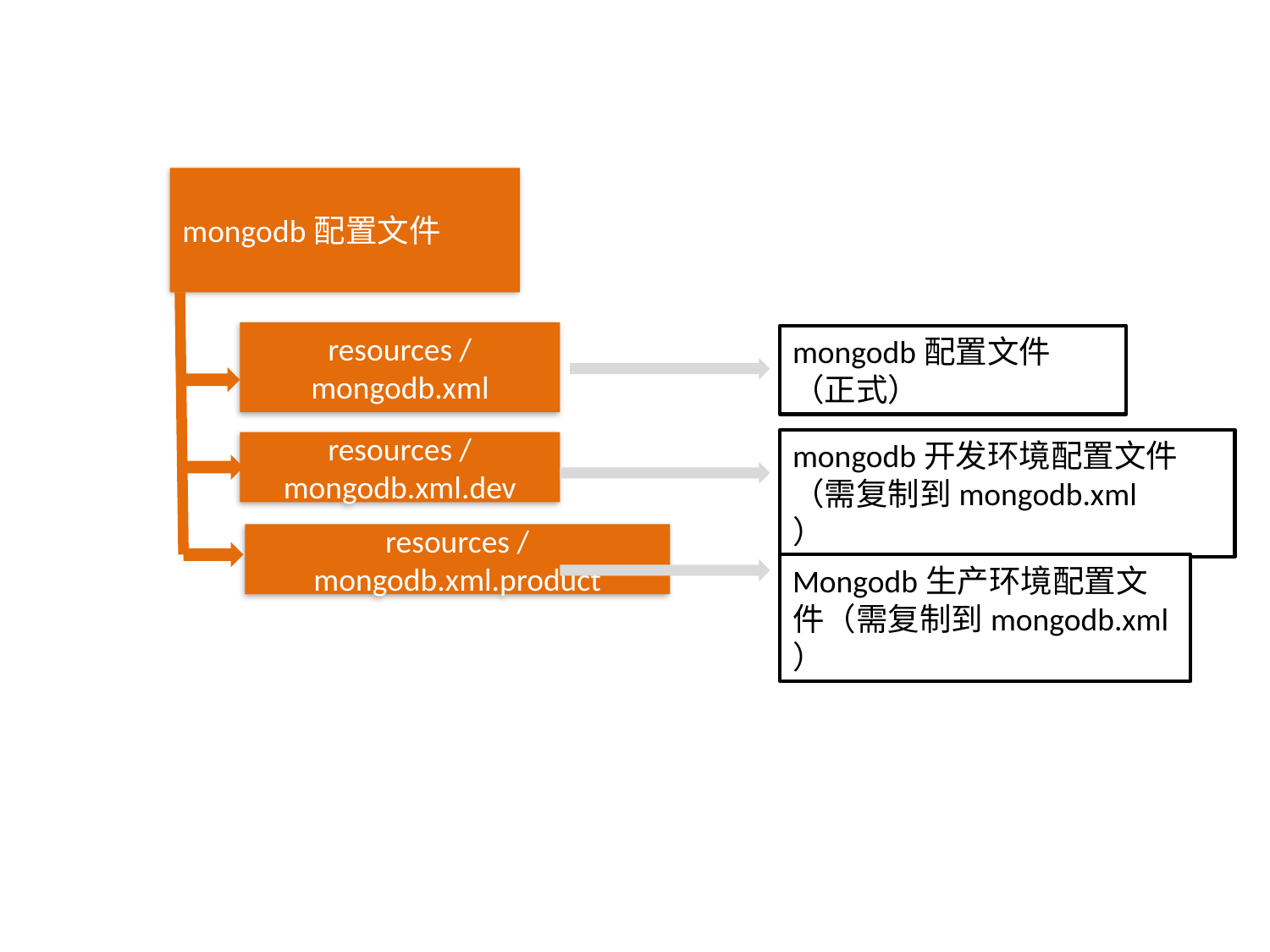

mongodb配置文件
resources / mongodb.xml
mongodb配置文件（正式）

mongodb开发环境配置文件（需复制到mongodb.xml
）
resources / mongodb.xml.dev

resources / mongodb.xml.product

Mongodb生产环境配置文件（需复制到mongodb.xml
）